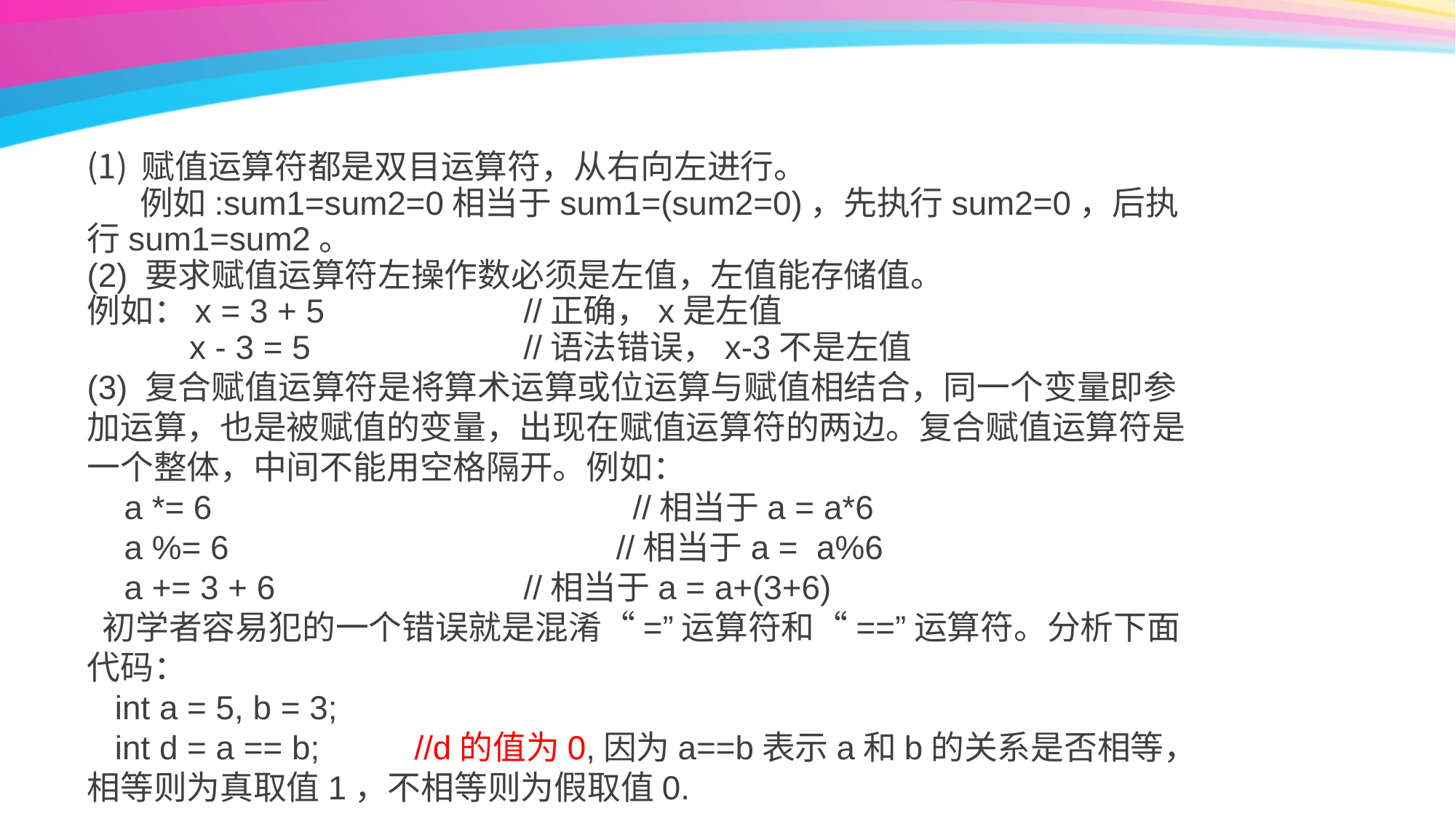

赋值运算符都是双目运算符，从右向左进行。
      例如:sum1=sum2=0相当于sum1=(sum2=0)，先执行sum2=0，后执行sum1=sum2。
(2) 要求赋值运算符左操作数必须是左值，左值能存储值。
例如：x = 3 + 5		//正确，x是左值
           x - 3 = 5		//语法错误，x-3不是左值
(3) 复合赋值运算符是将算术运算或位运算与赋值相结合，同一个变量即参加运算，也是被赋值的变量，出现在赋值运算符的两边。复合赋值运算符是一个整体，中间不能用空格隔开。例如：
    a *= 6				//相当于a = a*6
    a %= 6			          //相当于a =  a%6
    a += 3 + 6                        	//相当于a = a+(3+6)
 初学者容易犯的一个错误就是混淆“=”运算符和“==”运算符。分析下面代码：
   int a = 5, b = 3;
   int d = a == b;   	//d的值为0,因为a==b表示a和b的关系是否相等，相等则为真取值1，不相等则为假取值0.